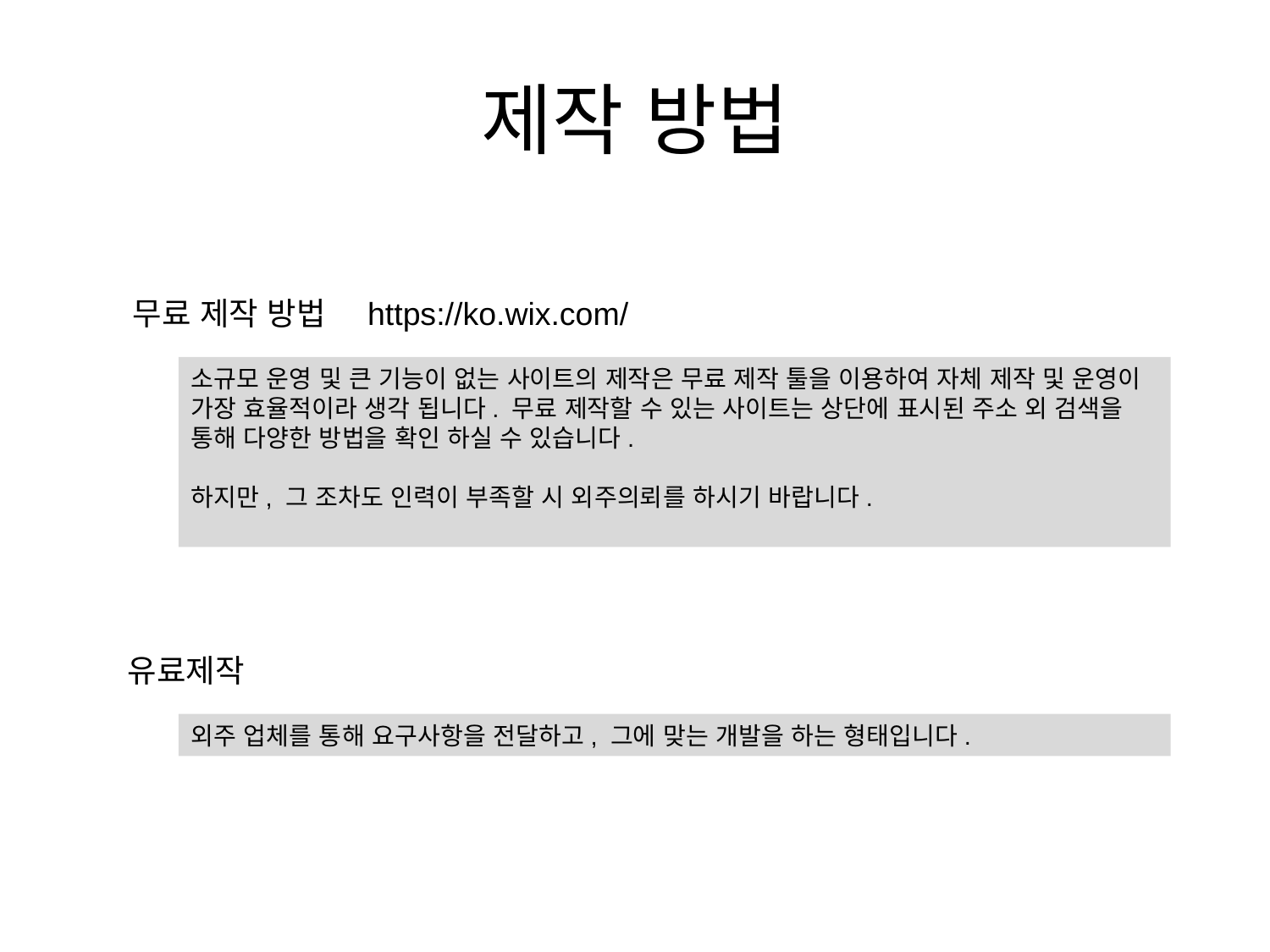

# 제작 방법
무료 제작 방법
https://ko.wix.com/
소규모 운영 및 큰 기능이 없는 사이트의 제작은 무료 제작 툴을 이용하여 자체 제작 및 운영이 가장 효율적이라 생각 됩니다. 무료 제작할 수 있는 사이트는 상단에 표시된 주소 외 검색을 통해 다양한 방법을 확인 하실 수 있습니다.

하지만, 그 조차도 인력이 부족할 시 외주의뢰를 하시기 바랍니다.

유료제작
외주 업체를 통해 요구사항을 전달하고, 그에 맞는 개발을 하는 형태입니다.